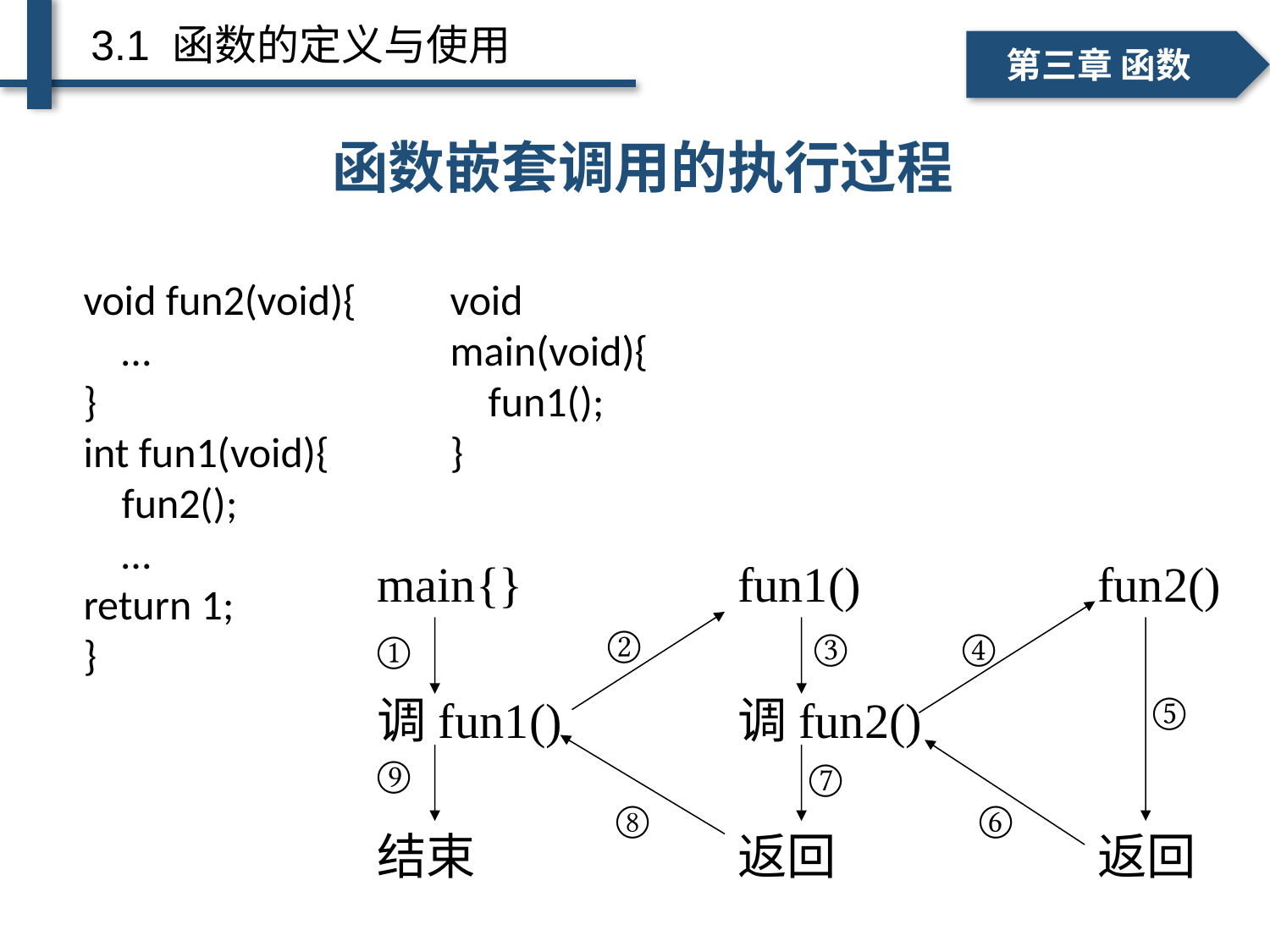

3.1 函数的定义与使用
一、个人简介
二、学术成绩

第三章 函数

函数嵌套调用的执行过程
void fun2(void){
    …
}
int fun1(void){
    fun2();
    …
return 1;
}
void main(void){
    fun1();
}
main{}

调fun1()

结束
fun1()

调fun2()

返回
fun2()

返回

②
③
④

①
⑤

⑨

⑦
⑧
⑥
31